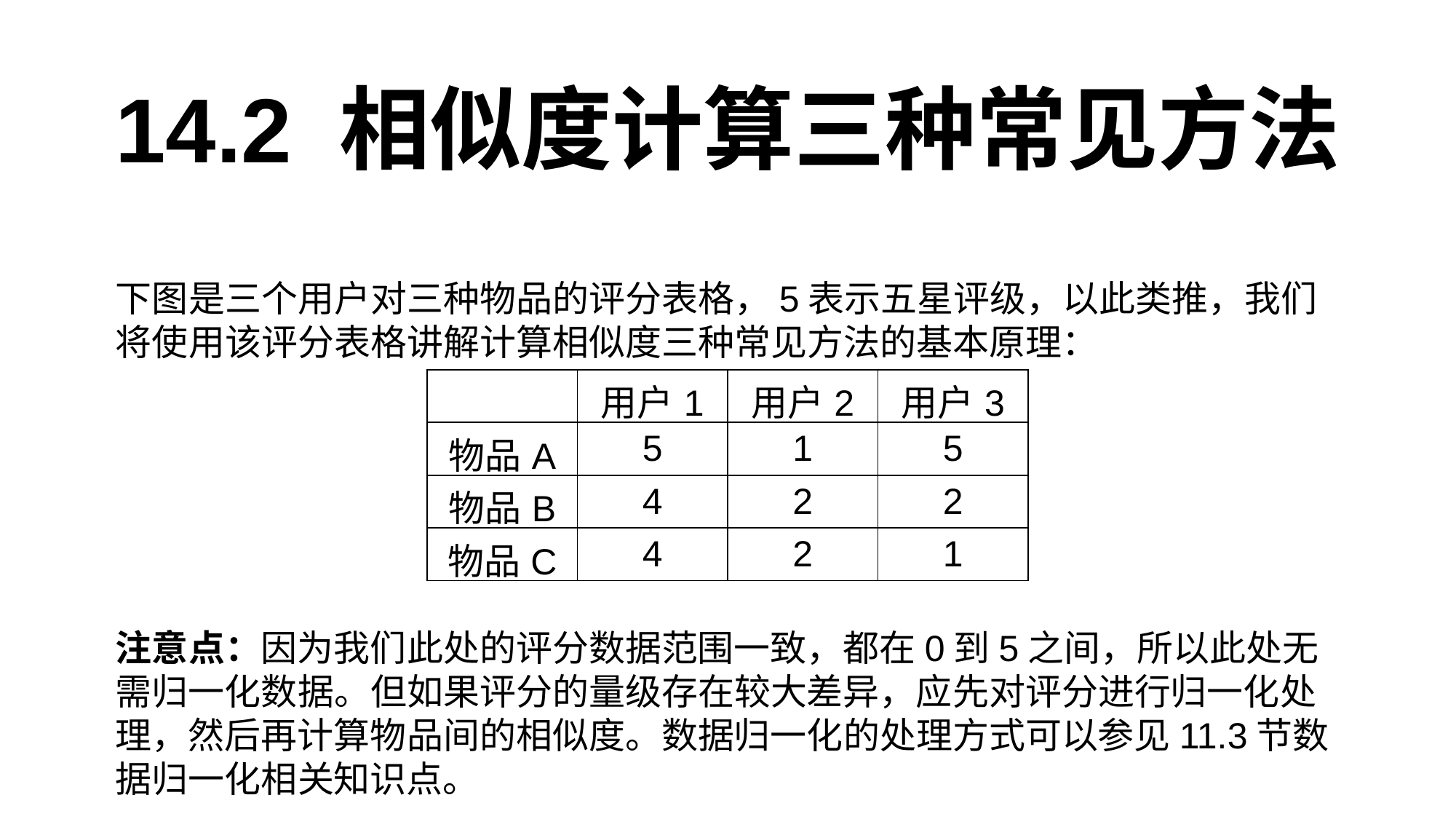

14.2 相似度计算三种常见方法
下图是三个用户对三种物品的评分表格，5表示五星评级，以此类推，我们将使用该评分表格讲解计算相似度三种常见方法的基本原理：

注意点：因为我们此处的评分数据范围一致，都在0到5之间，所以此处无需归一化数据。但如果评分的量级存在较大差异，应先对评分进行归一化处理，然后再计算物品间的相似度。数据归一化的处理方式可以参见11.3节数据归一化相关知识点。
|  | 用户1 | 用户2 | 用户3 |
| --- | --- | --- | --- |
| 物品A | 5 | 1 | 5 |
| 物品B | 4 | 2 | 2 |
| 物品C | 4 | 2 | 1 |